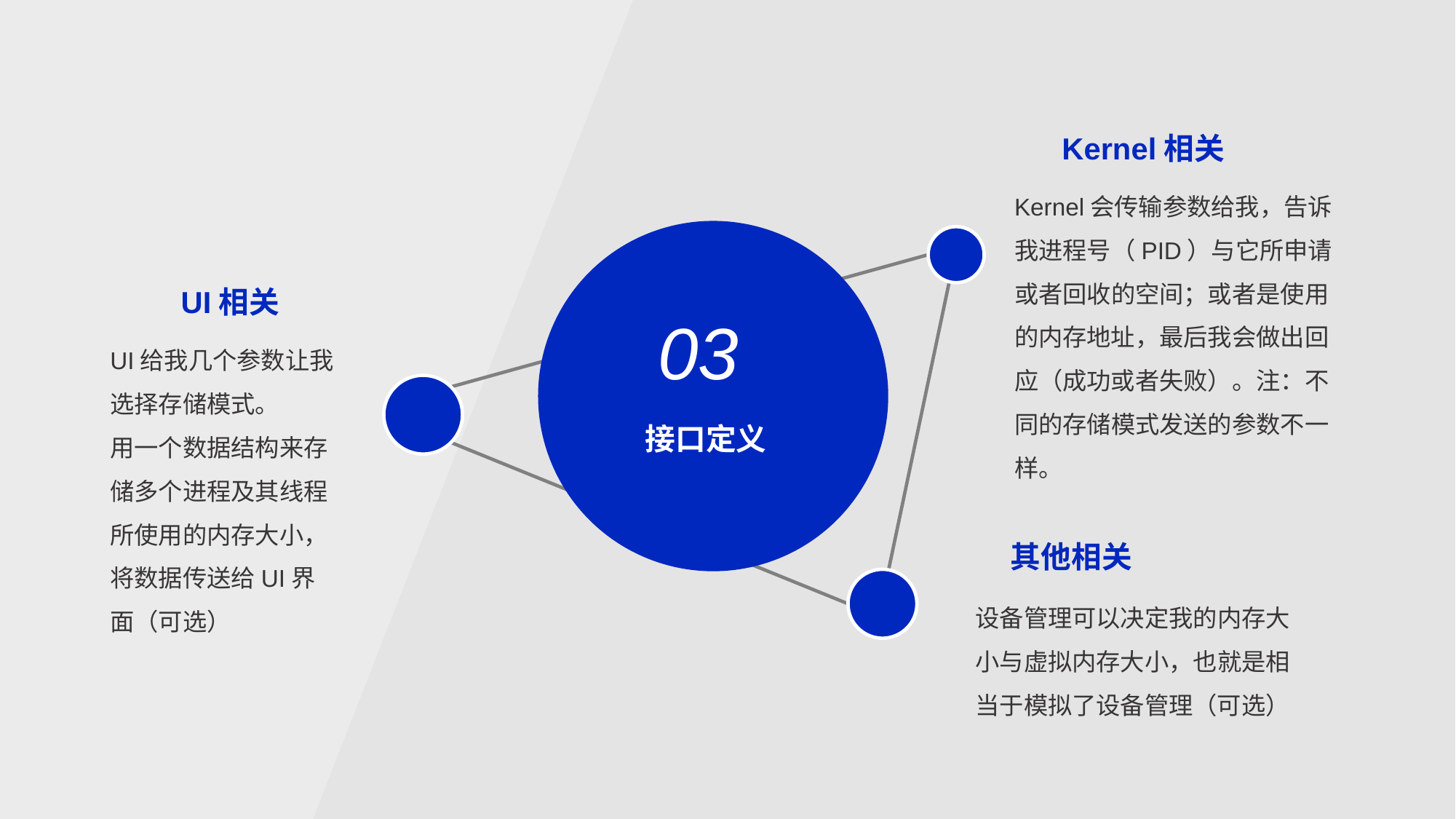

Kernel相关
Kernel会传输参数给我，告诉我进程号（PID）与它所申请或者回收的空间；或者是使用的内存地址，最后我会做出回应（成功或者失败）。注：不同的存储模式发送的参数不一样。

UI相关
03
UI给我几个参数让我选择存储模式。
用一个数据结构来存储多个进程及其线程所使用的内存大小，将数据传送给UI界面（可选）

接口定义
其他相关

设备管理可以决定我的内存大小与虚拟内存大小，也就是相当于模拟了设备管理（可选）